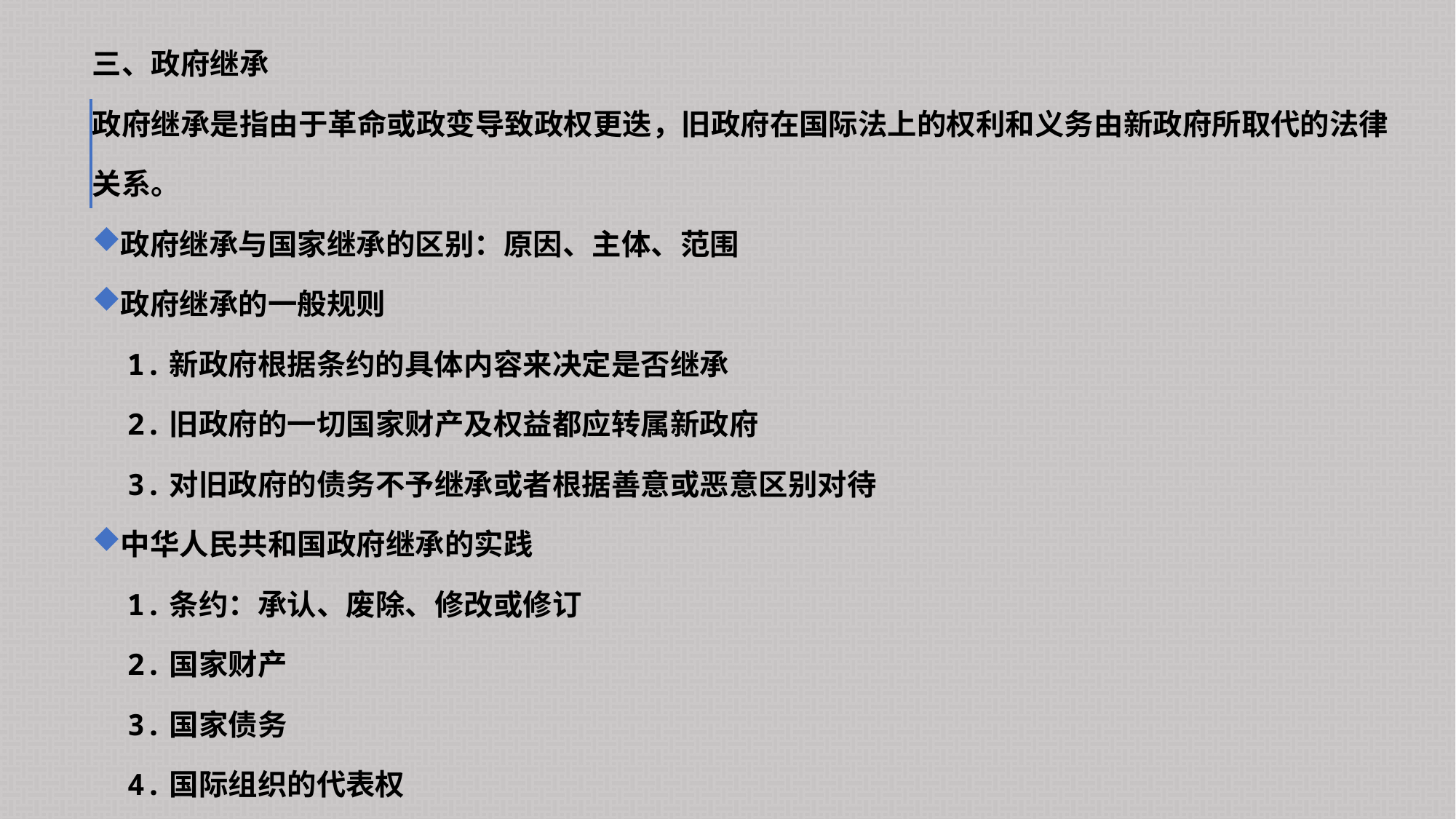

三、政府继承
政府继承是指由于革命或政变导致政权更迭，旧政府在国际法上的权利和义务由新政府所取代的法律关系。
政府继承与国家继承的区别：原因、主体、范围
政府继承的一般规则
  1.新政府根据条约的具体内容来决定是否继承
  2.旧政府的一切国家财产及权益都应转属新政府
  3.对旧政府的债务不予继承或者根据善意或恶意区别对待
中华人民共和国政府继承的实践
  1.条约：承认、废除、修改或修订
  2.国家财产
  3.国家债务
  4.国际组织的代表权